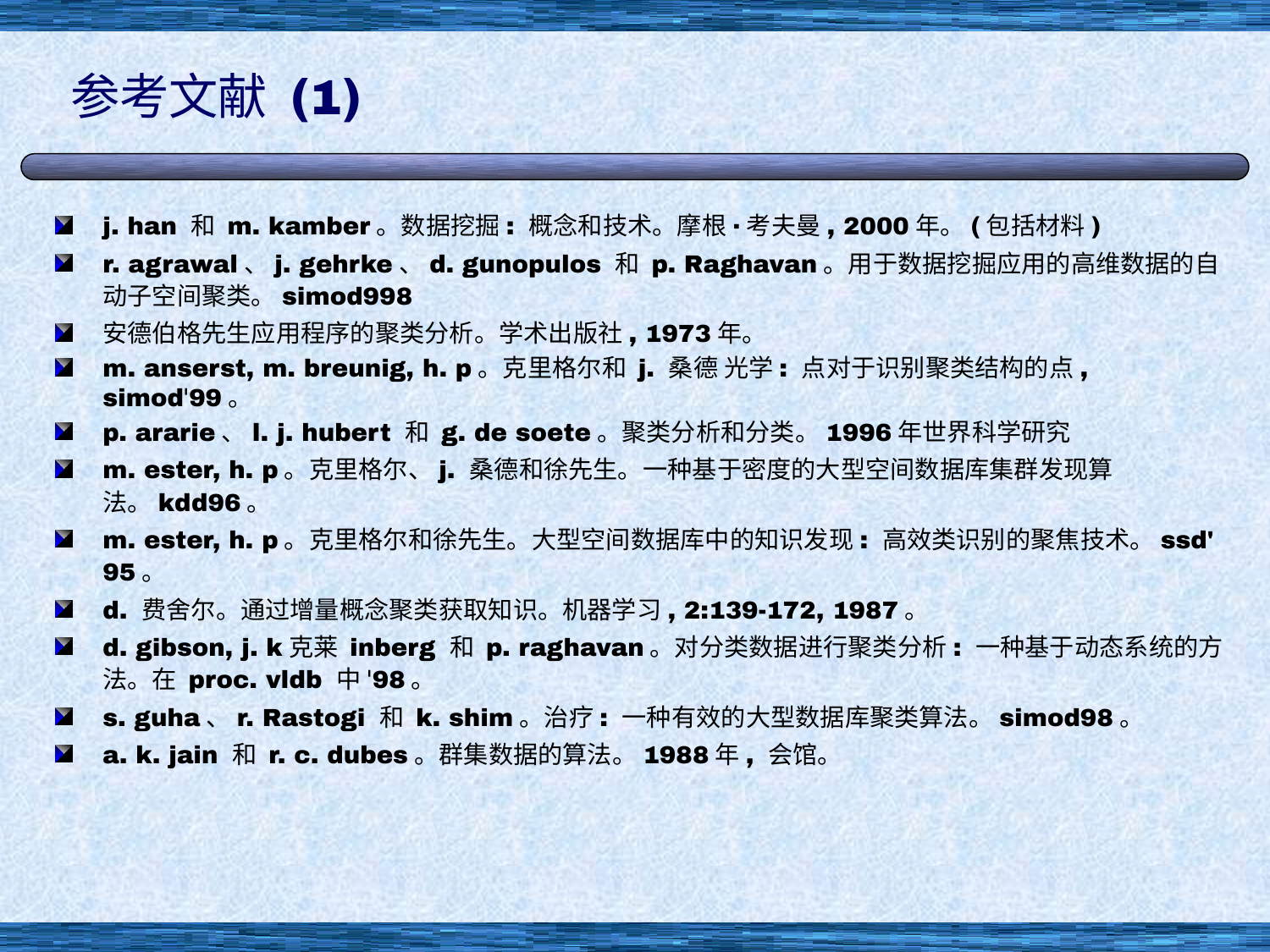

# 参考文献 (1)
j. han 和 m. kamber。数据挖掘: 概念和技术。摩根·考夫曼, 2000年。(包括材料)
r. agrawal、j. gehrke、d. gunopulos 和 p. Raghavan。用于数据挖掘应用的高维数据的自动子空间聚类。simod998
安德伯格先生应用程序的聚类分析。学术出版社, 1973年。
m. anserst, m. breunig, h. p。克里格尔和 j. 桑德 光学: 点对于识别聚类结构的点, simod'99。
p. ararie、l. j. hubert 和 g. de soete。聚类分析和分类。1996年世界科学研究
m. ester, h. p。克里格尔、j. 桑德和徐先生。一种基于密度的大型空间数据库集群发现算法。kdd96。
m. ester, h. p。克里格尔和徐先生。大型空间数据库中的知识发现: 高效类识别的聚焦技术。ssd' 95。
d. 费舍尔。通过增量概念聚类获取知识。机器学习, 2:139-172, 1987。
d. gibson, j. k克莱 inberg 和 p. raghavan。对分类数据进行聚类分析: 一种基于动态系统的方法。在 proc. vldb 中'98。
s. guha、r. Rastogi 和 k. shim。治疗: 一种有效的大型数据库聚类算法。simod98。
a. k. jain 和 r. c. dubes。群集数据的算法。1988年, 会馆。